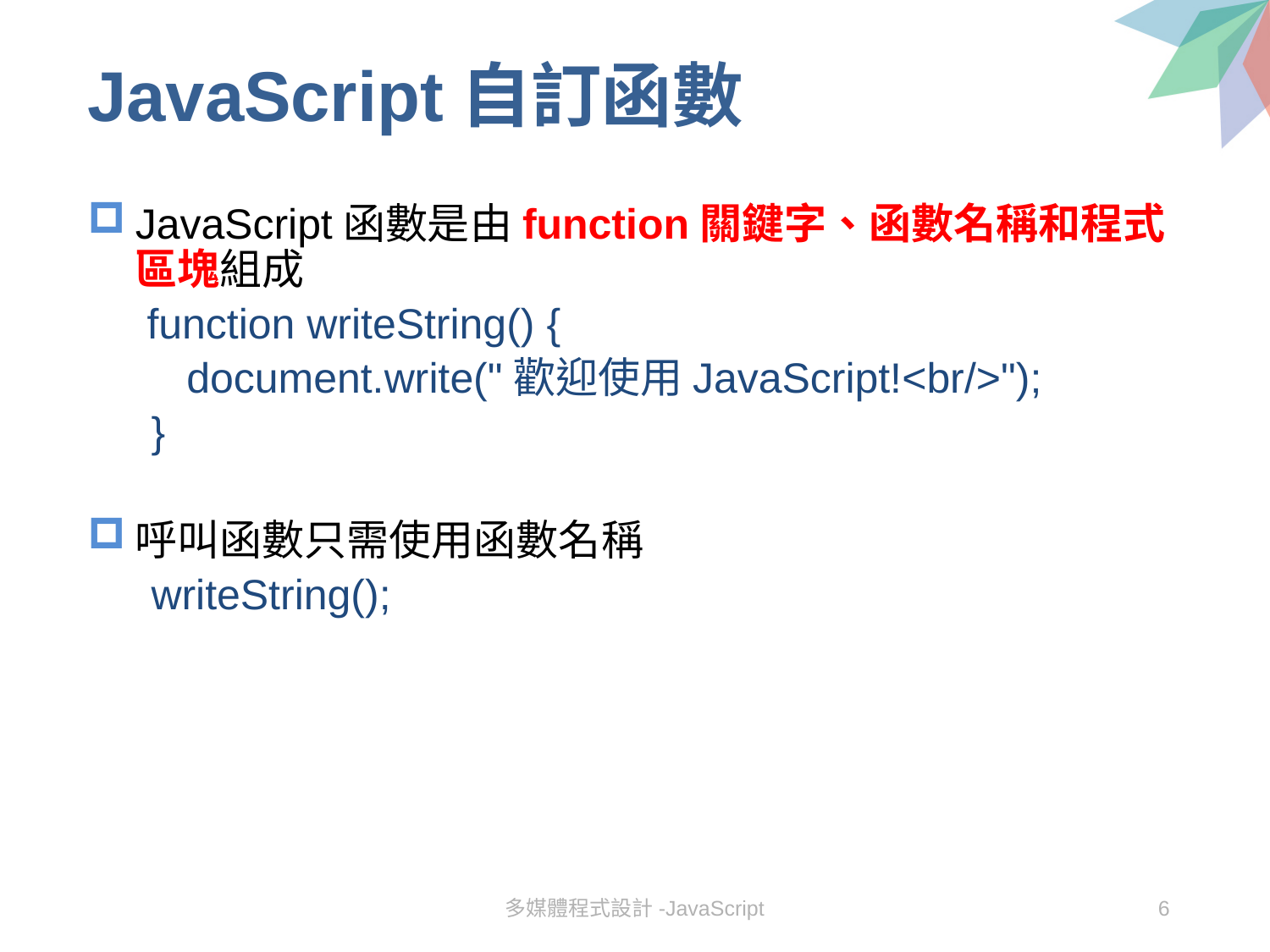

# JavaScript自訂函數
JavaScript函數是由function關鍵字、函數名稱和程式區塊組成
     function writeString() {
   document.write("歡迎使用JavaScript!<br/>");
}

呼叫函數只需使用函數名稱
writeString();
多媒體程式設計-JavaScript
6